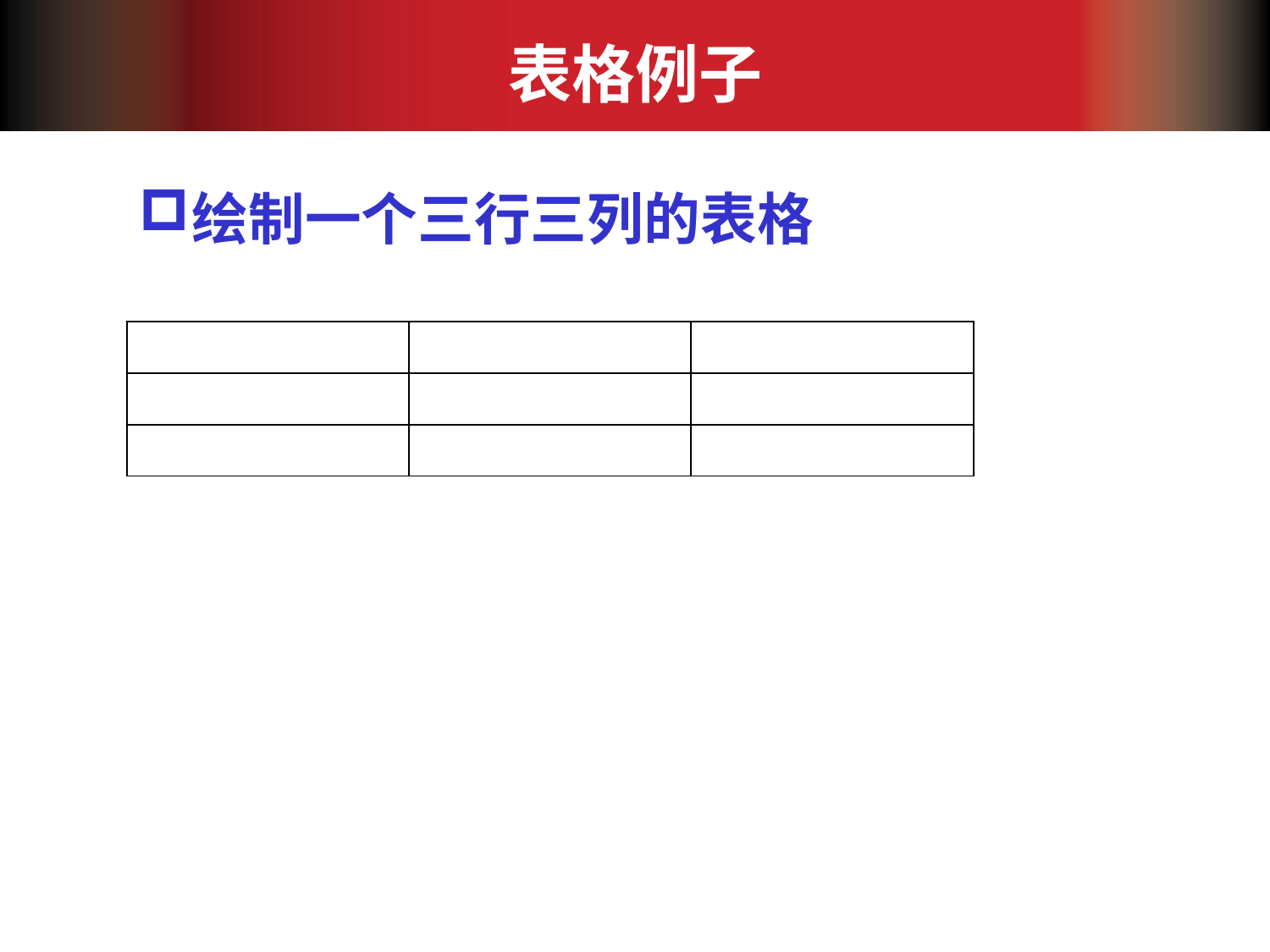

# 表格例子
绘制一个三行三列的表格
|  |  |  |
| --- | --- | --- |
|  |  |  |
|  |  |  |